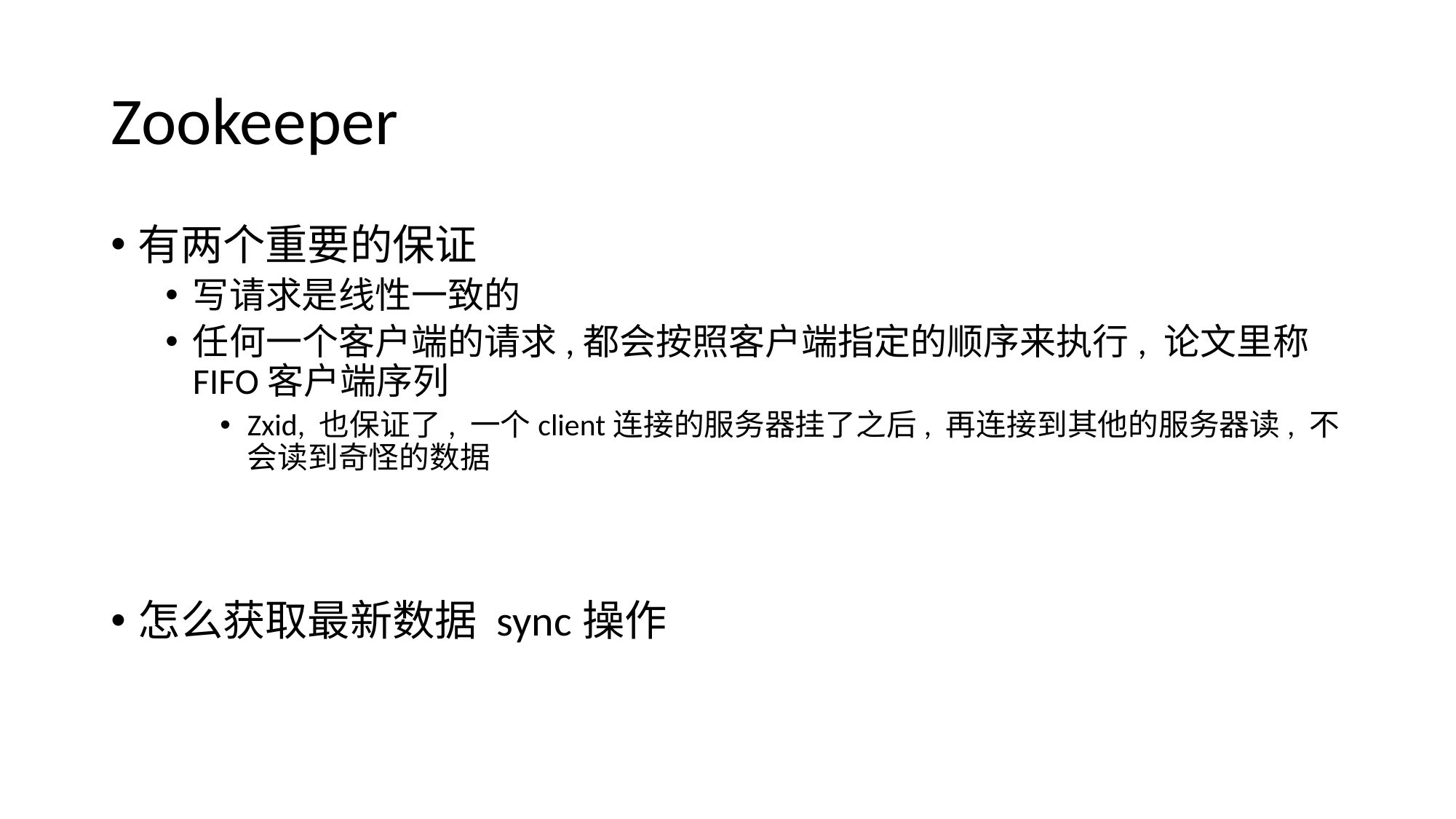

# Zookeeper
有两个重要的保证
写请求是线性一致的
任何一个客户端的请求,都会按照客户端指定的顺序来执行, 论文里称FIFO客户端序列
Zxid, 也保证了, 一个client连接的服务器挂了之后, 再连接到其他的服务器读, 不会读到奇怪的数据

怎么获取最新数据 sync操作